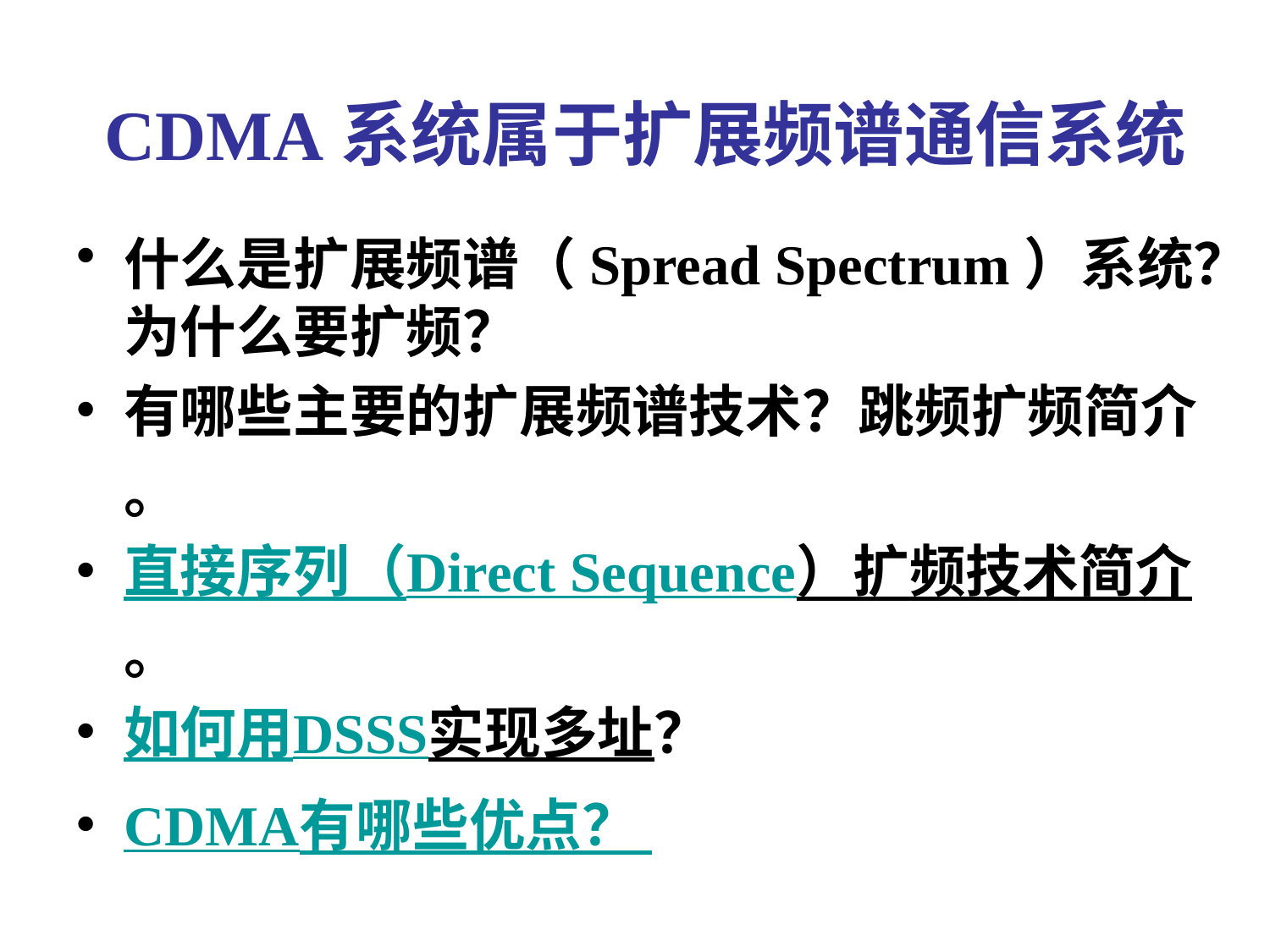

# CDMA系统属于扩展频谱通信系统
什么是扩展频谱（Spread Spectrum）系统？为什么要扩频？
有哪些主要的扩展频谱技术？跳频扩频简介。
直接序列（Direct Sequence）扩频技术简介。
如何用DSSS实现多址？
CDMA有哪些优点？